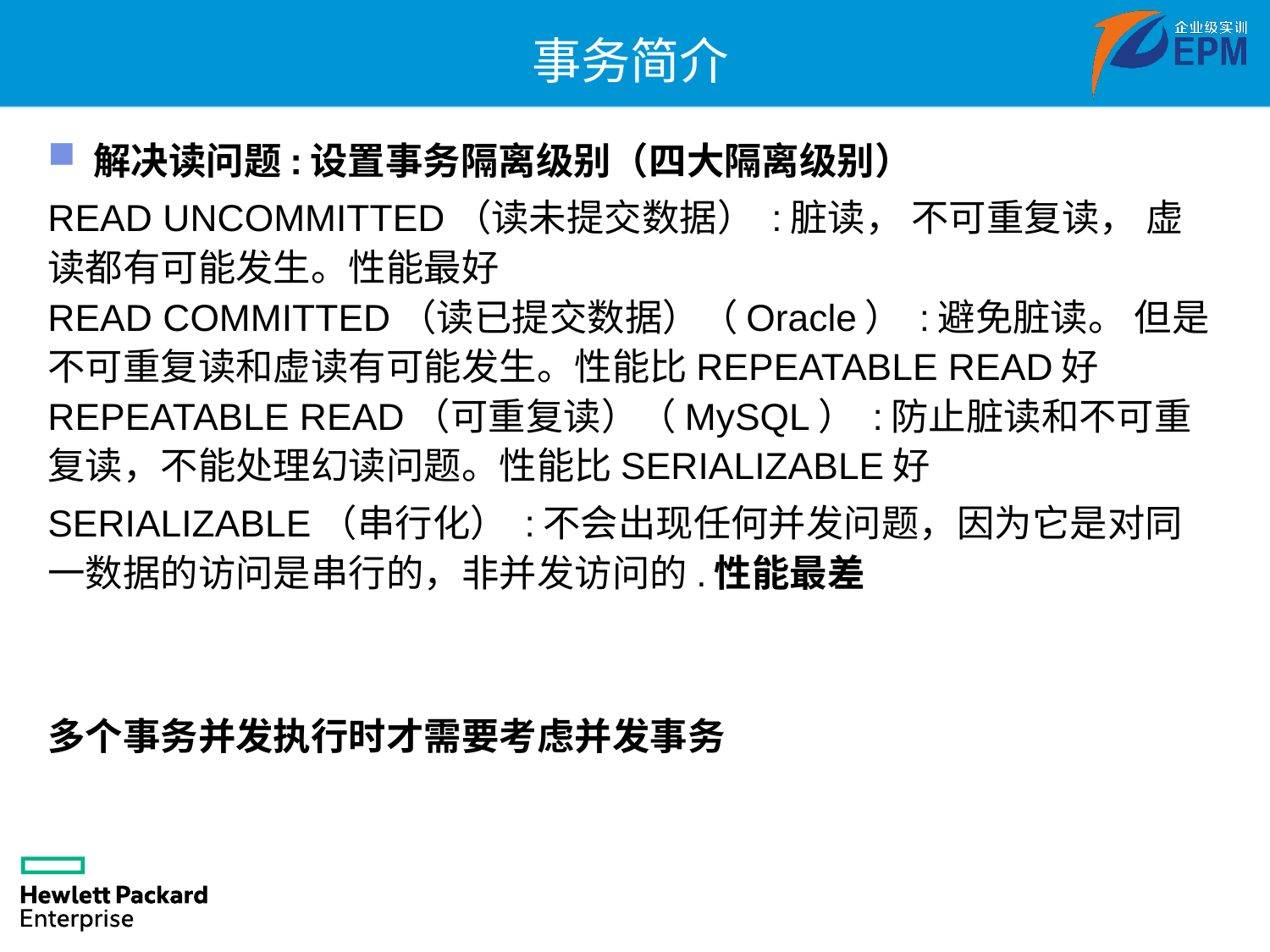

# 事务简介
解决读问题:设置事务隔离级别（四大隔离级别）
READ UNCOMMITTED（读未提交数据） :脏读， 不可重复读， 虚读都有可能发生。性能最好
READ COMMITTED（读已提交数据）（Oracle） :避免脏读。 但是不可重复读和虚读有可能发生。性能比REPEATABLE READ好
REPEATABLE READ（可重复读）（MySQL） :防止脏读和不可重复读，不能处理幻读问题。性能比SERIALIZABLE好
SERIALIZABLE（串行化） :不会出现任何并发问题，因为它是对同一数据的访问是串行的，非并发访问的.性能最差

多个事务并发执行时才需要考虑并发事务